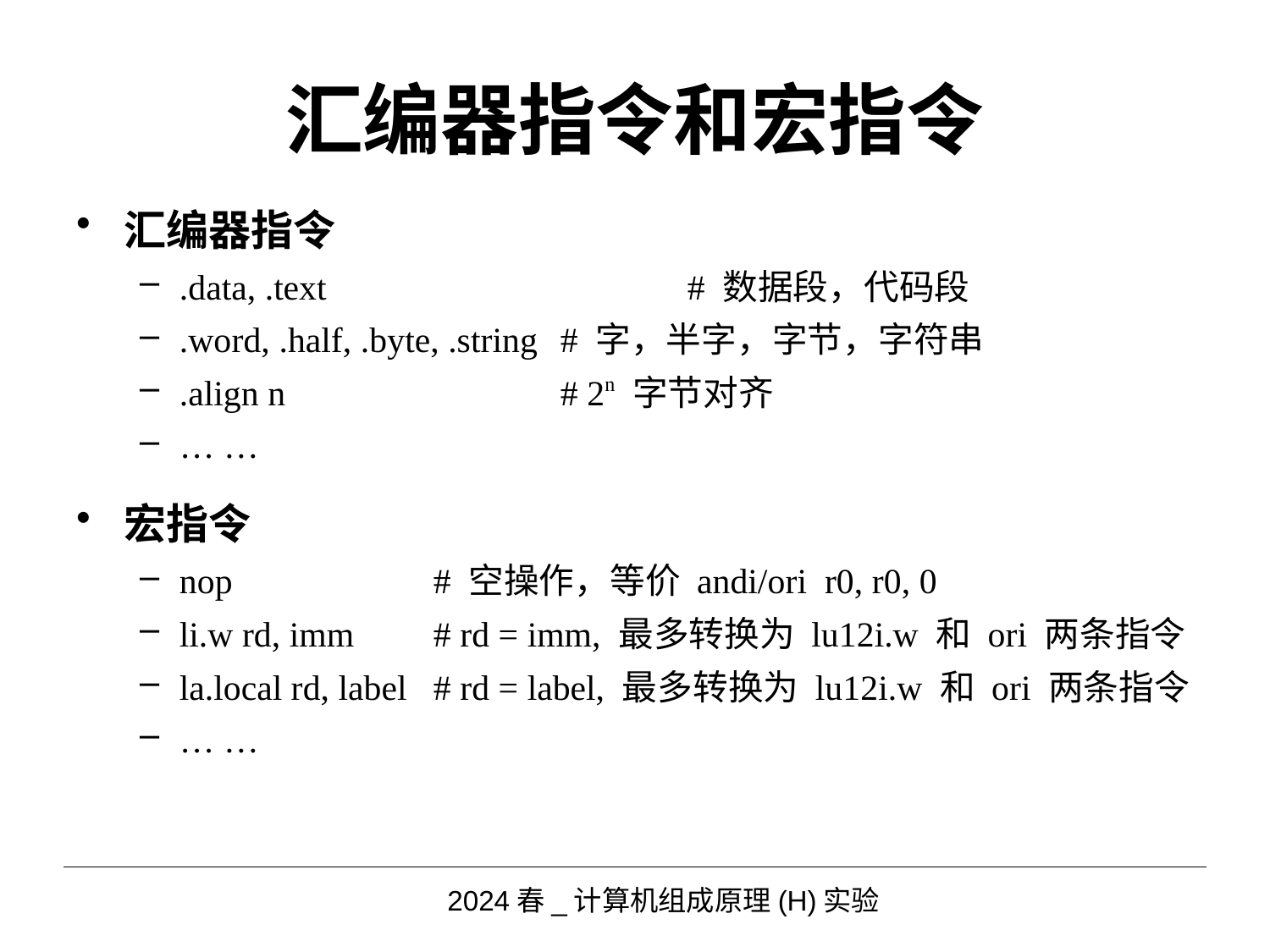

# 汇编器指令和宏指令
汇编器指令
.data, .text			# 数据段，代码段
.word, .half, .byte, .string	# 字，半字，字节，字符串
.align n			# 2n 字节对齐
… …
宏指令
nop		# 空操作，等价 andi/ori  r0, r0, 0
li.w rd, imm	# rd = imm, 最多转换为 lu12i.w 和 ori 两条指令
la.local rd, label	# rd = label, 最多转换为 lu12i.w 和 ori 两条指令
… …

2024春_计算机组成原理(H)实验
14